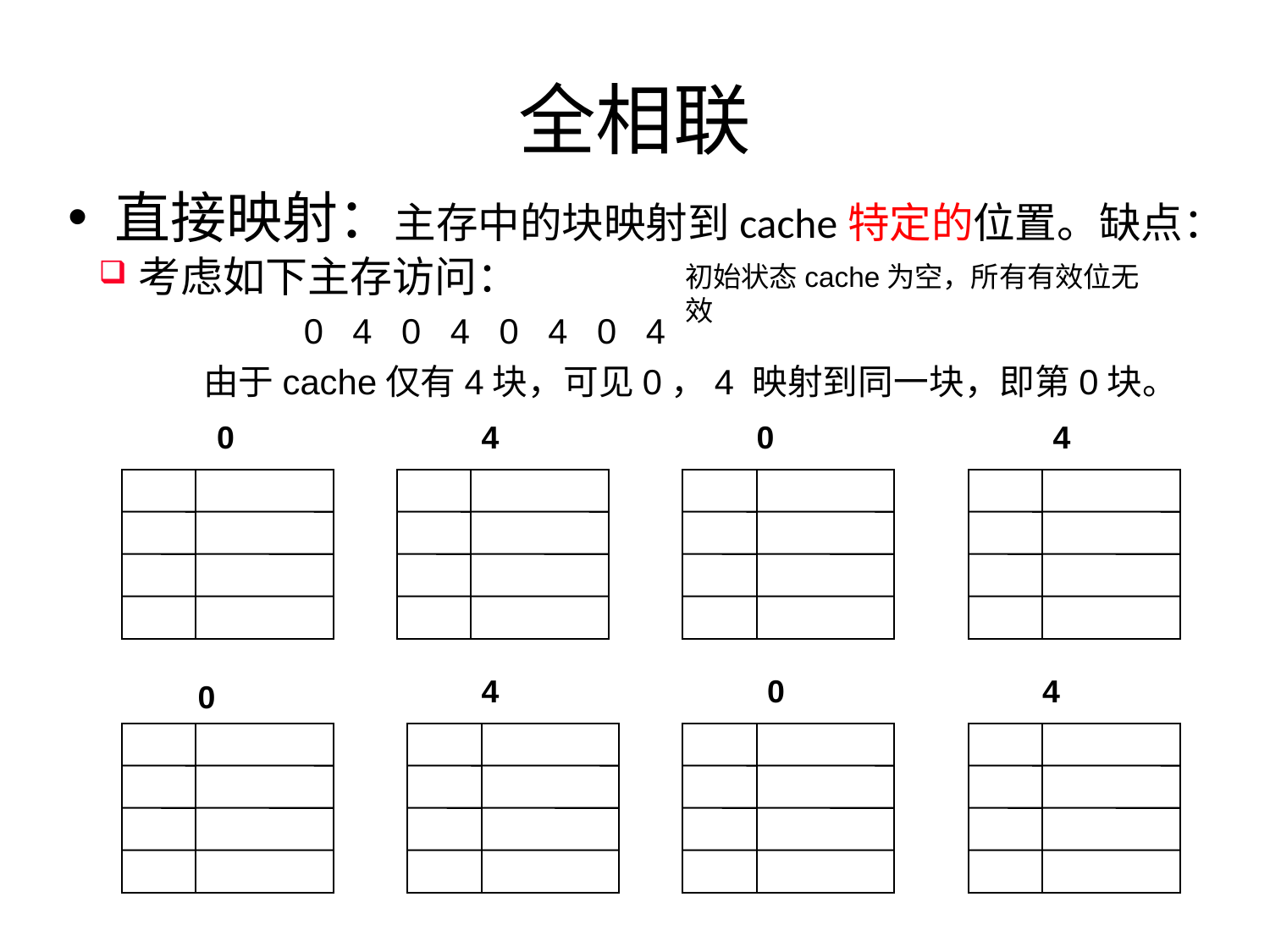

# 全相联
直接映射：主存中的块映射到cache特定的位置。缺点：
考虑如下主存访问：
              0   4   0   4   0   4   0   4
由于cache仅有4块，可见0，4 映射到同一块，即第0块。
初始状态cache为空，所有有效位无效
0
4
0
4

4
0
4
0